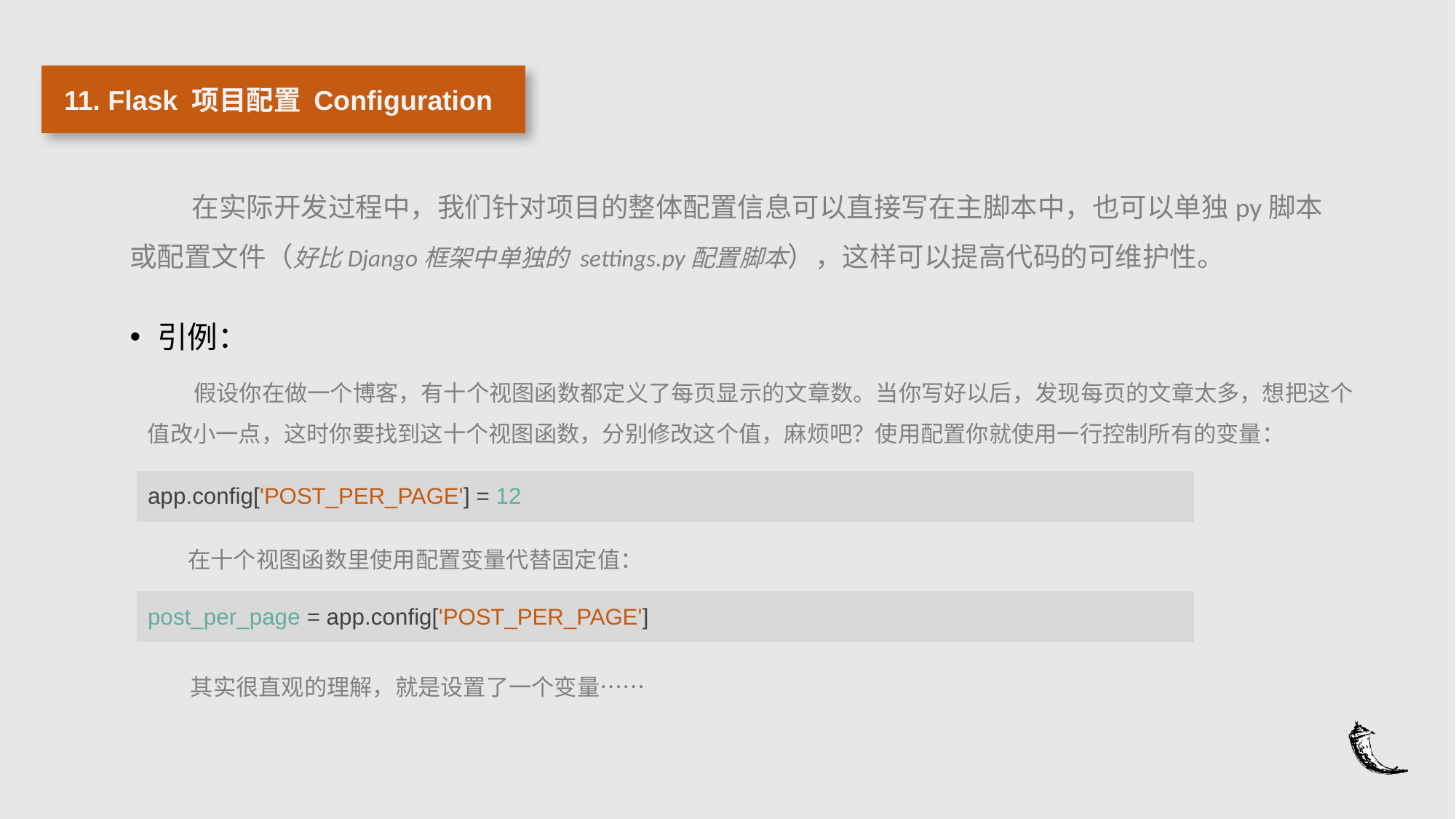

11. Flask 项目配置 Configuration
         在实际开发过程中，我们针对项目的整体配置信息可以直接写在主脚本中，也可以单独py脚本或配置文件（好比Django框架中单独的 settings.py配置脚本），这样可以提高代码的可维护性。
引例：
        假设你在做一个博客，有十个视图函数都定义了每页显示的文章数。当你写好以后，发现每页的文章太多，想把这个值改小一点，这时你要找到这十个视图函数，分别修改这个值，麻烦吧？使用配置你就使用一行控制所有的变量：
| app.config['POST\_PER\_PAGE'] = 12 |
| --- |
在十个视图函数里使用配置变量代替固定值：
| post\_per\_page = app.config['POST\_PER\_PAGE'] |
| --- |
其实很直观的理解，就是设置了一个变量……